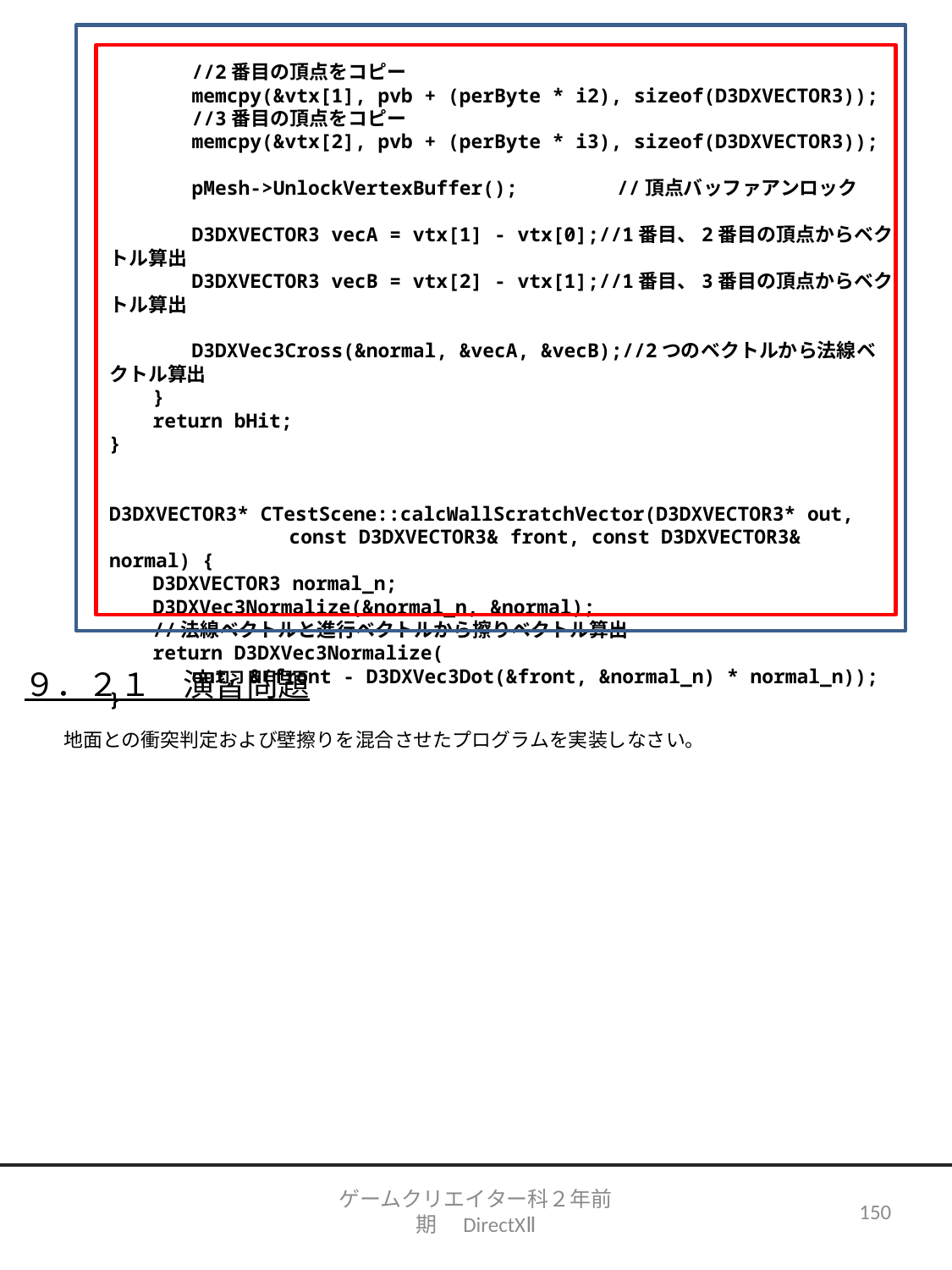

//2番目の頂点をコピー
　　　　memcpy(&vtx[1], pvb + (perByte * i2), sizeof(D3DXVECTOR3));
　　　　//3番目の頂点をコピー
　　　　memcpy(&vtx[2], pvb + (perByte * i3), sizeof(D3DXVECTOR3));
　　　　pMesh->UnlockVertexBuffer();	//頂点バッファアンロック

　　　　D3DXVECTOR3 vecA = vtx[1] - vtx[0];//1番目、2番目の頂点からベクトル算出
　　　　D3DXVECTOR3 vecB = vtx[2] - vtx[1];//1番目、3番目の頂点からベクトル算出

　　　　D3DXVec3Cross(&normal, &vecA, &vecB);//2つのベクトルから法線ベクトル算出
　　}
　　return bHit;
}

D3DXVECTOR3* CTestScene::calcWallScratchVector(D3DXVECTOR3* out,
　　　　　　　　　const D3DXVECTOR3& front, const D3DXVECTOR3& normal) {
　　D3DXVECTOR3 normal_n;
　　D3DXVec3Normalize(&normal_n, &normal);
　　//法線ベクトルと進行ベクトルから擦りベクトル算出
　　return D3DXVec3Normalize(
　　　　out, &(front - D3DXVec3Dot(&front, &normal_n) * normal_n));
}

９．２１　演習問題
地面との衝突判定および壁擦りを混合させたプログラムを実装しなさい。
ゲームクリエイター科２年前期　DirectXⅡ
150